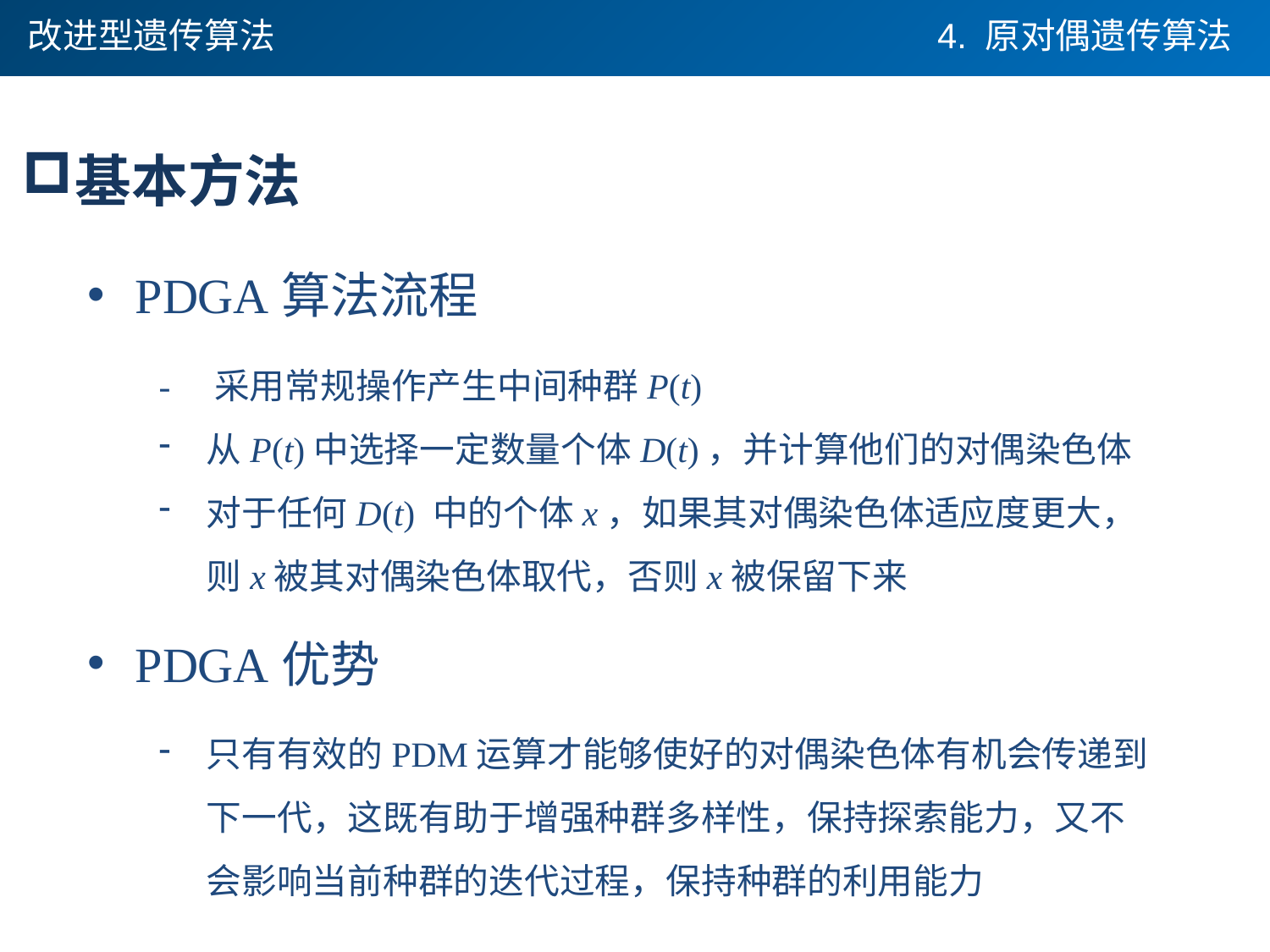

改进型遗传算法
4. 原对偶遗传算法
基本方法
PDGA算法流程
-    采用常规操作产生中间种群P(t)
从P(t)中选择一定数量个体D(t)，并计算他们的对偶染色体
对于任何D(t) 中的个体x，如果其对偶染色体适应度更大，则x被其对偶染色体取代，否则x被保留下来
PDGA优势
只有有效的PDM运算才能够使好的对偶染色体有机会传递到下一代，这既有助于增强种群多样性，保持探索能力，又不会影响当前种群的迭代过程，保持种群的利用能力
76